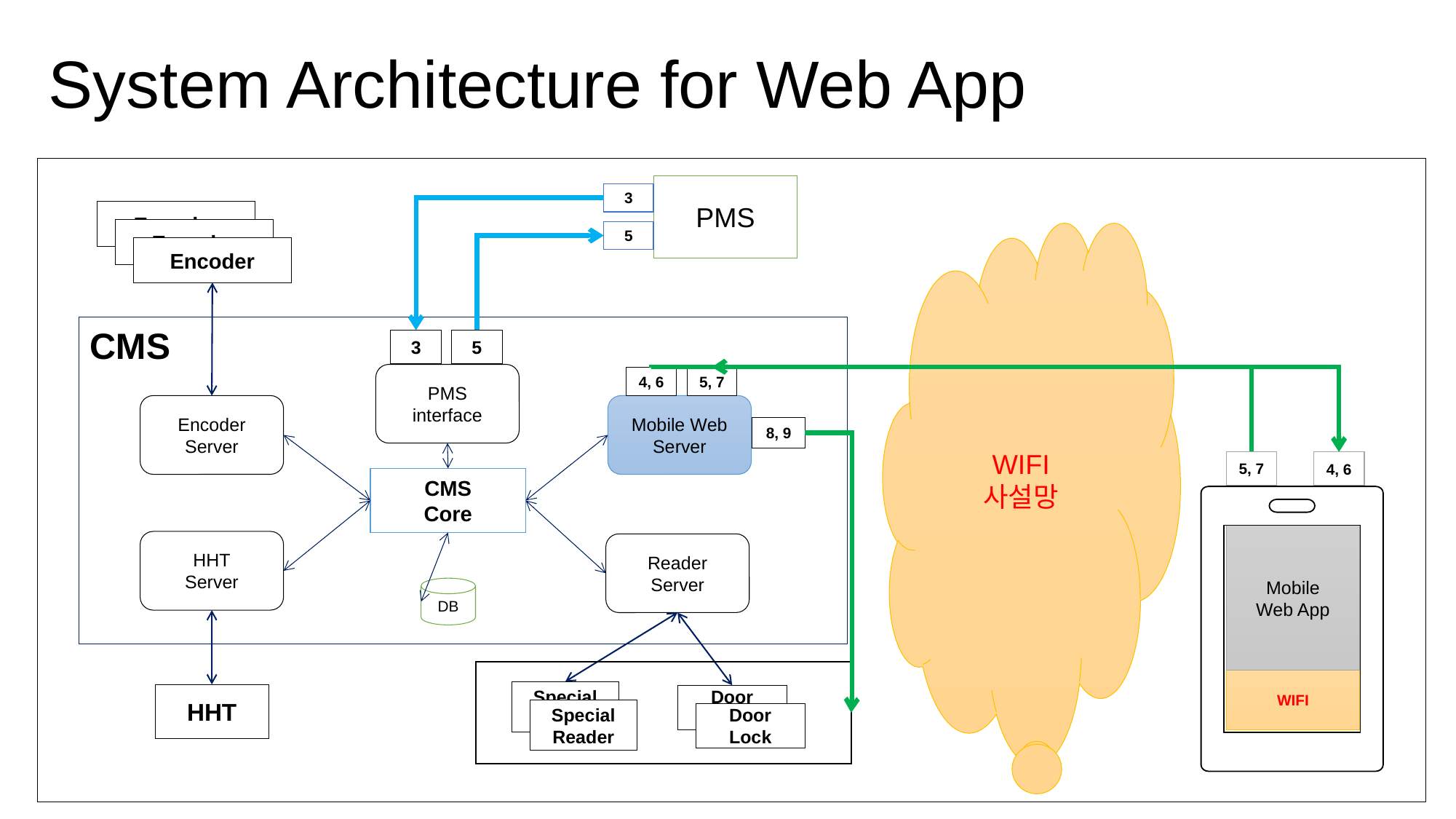

# System Architecture for Web App

PMS
3
Encoder
Encoder
5
Encoder
CMS
3
5
PMS
interface
5, 7
4, 6
Encoder
Server
Mobile Web
Server
8, 9
5, 7
CMS
Core

Mobile
Web App
HHT
Server
Reader
Server
DB

WIFI
Special Readers
HHT
Door
Locks
Special Reader
Door
Lock
WIFI
사설망
4, 6